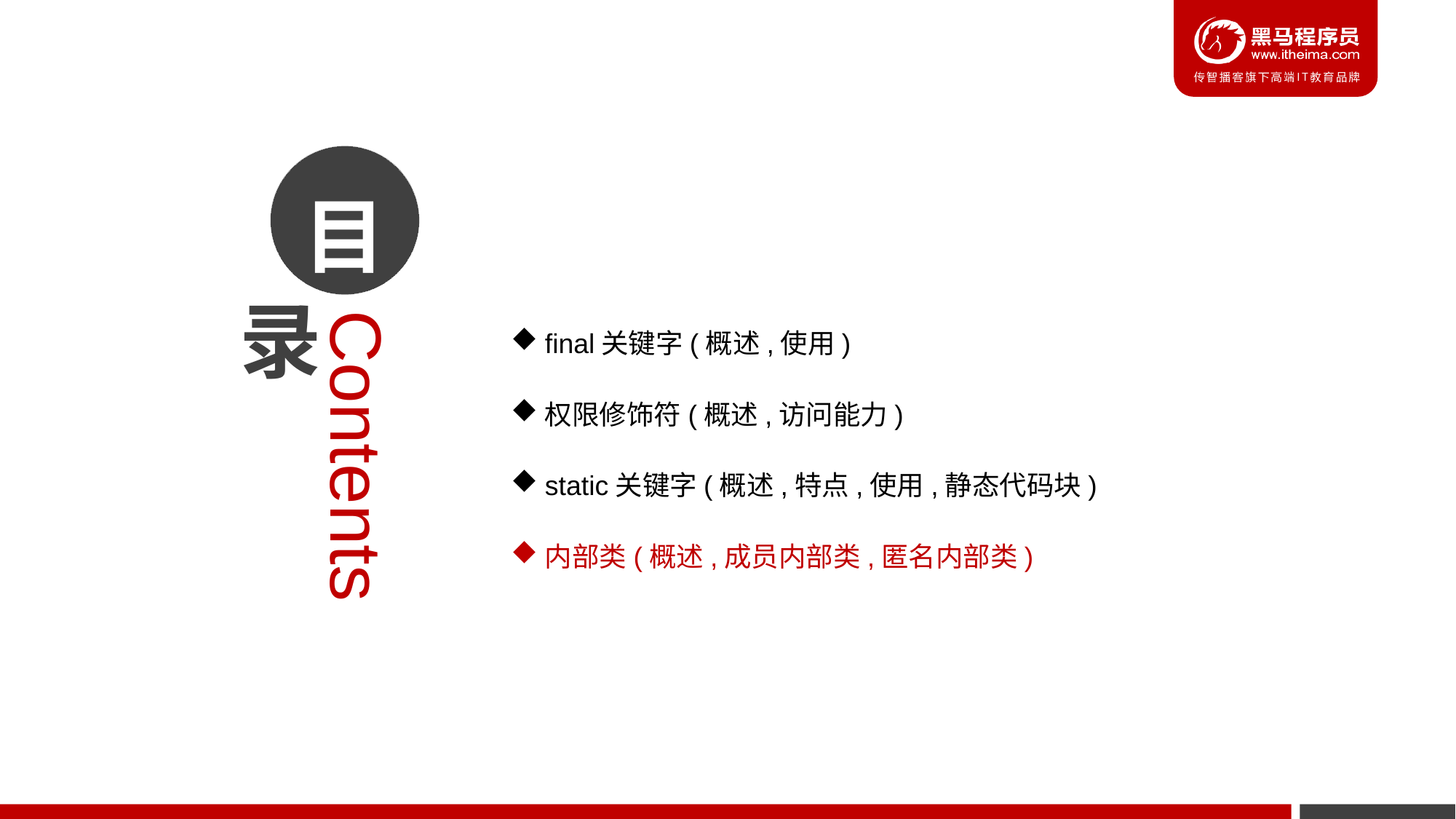

final关键字(概述,使用)
权限修饰符(概述,访问能力)
static关键字(概述,特点,使用,静态代码块)
内部类(概述,成员内部类,匿名内部类)